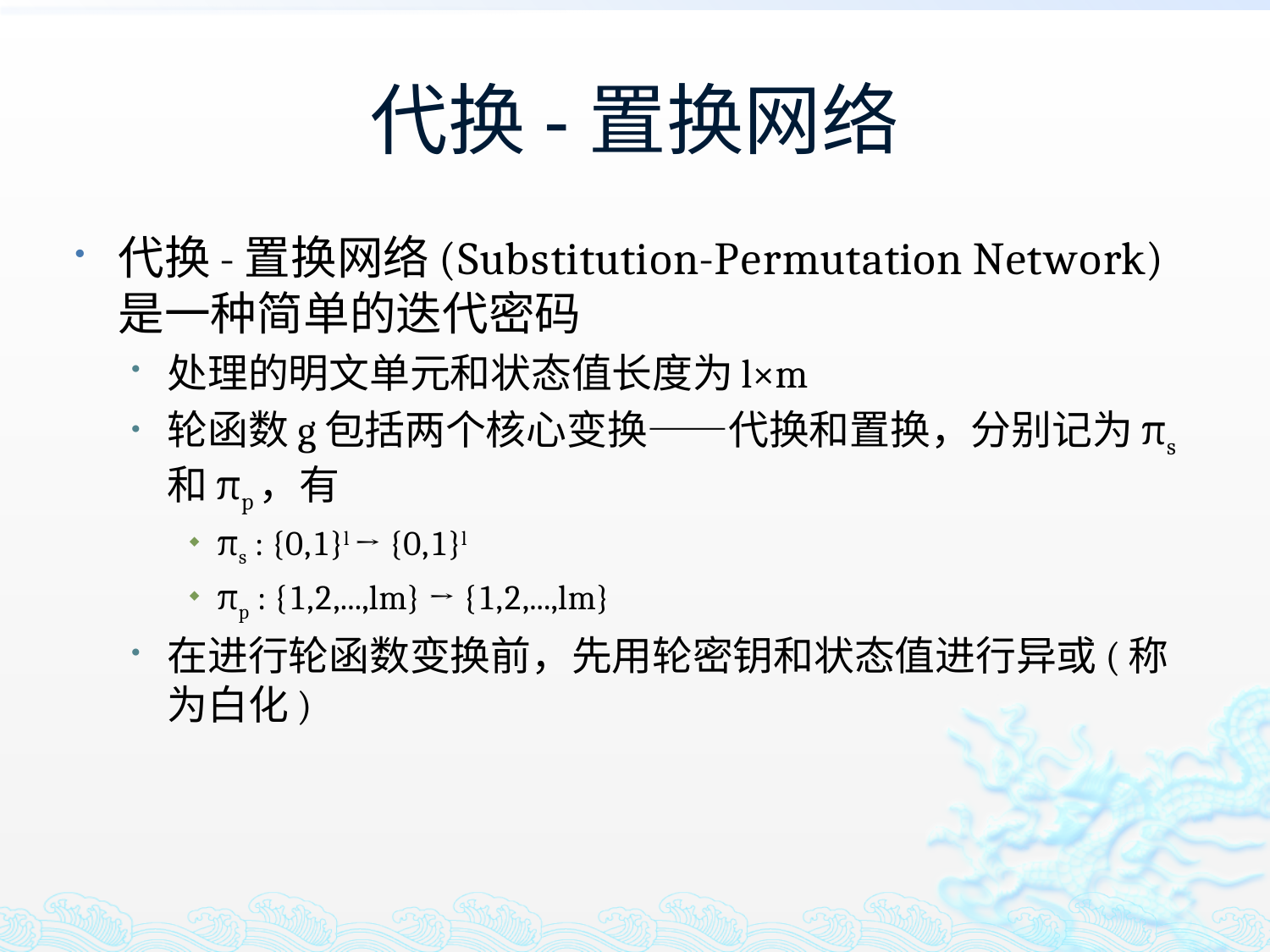

# 代换-置换网络
代换-置换网络(Substitution-Permutation Network)是一种简单的迭代密码
处理的明文单元和状态值长度为l×m
轮函数g包括两个核心变换——代换和置换，分别记为πs和πp，有
πs : {0,1}l → {0,1}l
πp : {1,2,...,lm} → {1,2,...,lm}
在进行轮函数变换前，先用轮密钥和状态值进行异或(称为白化)